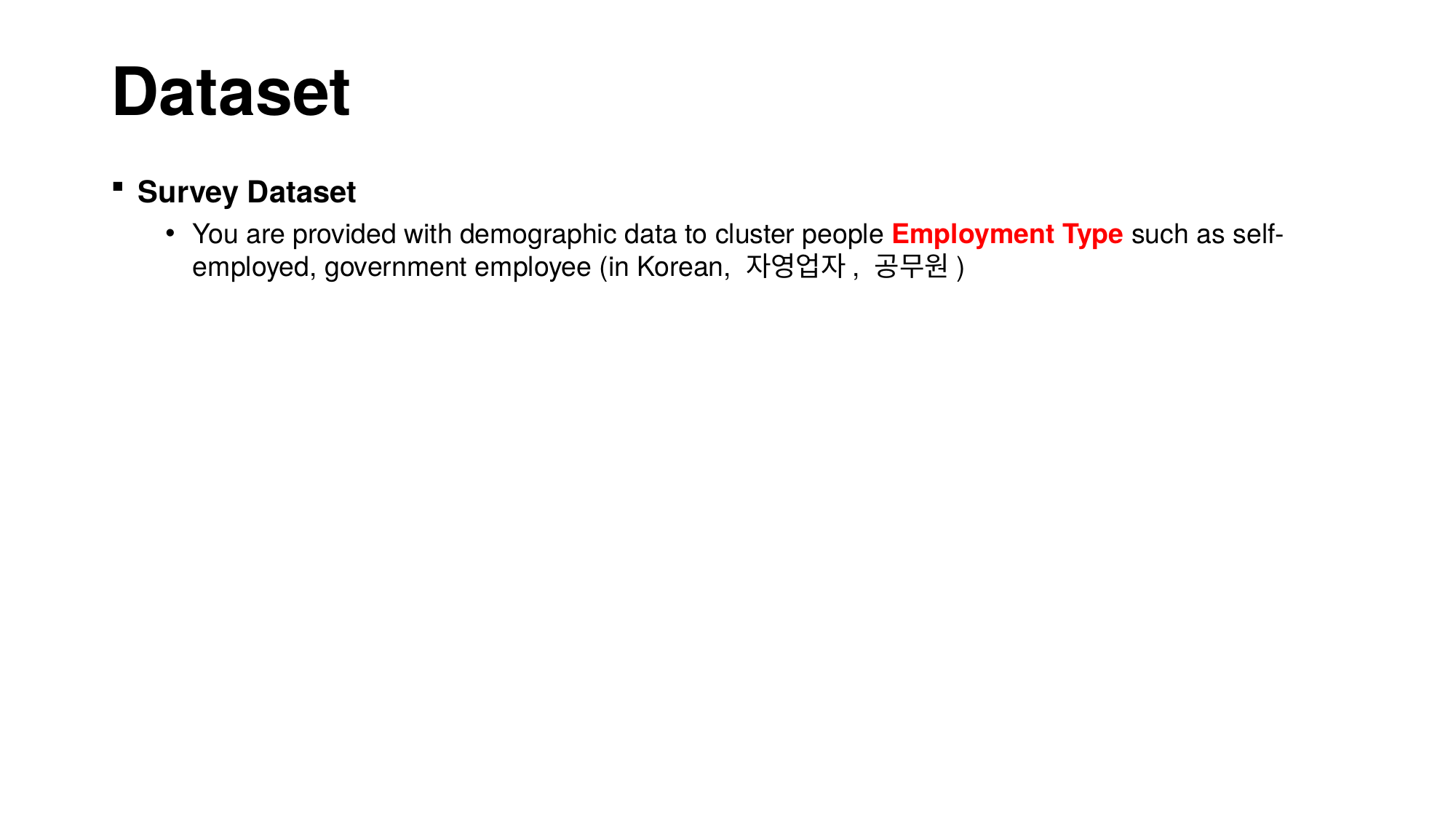

# Dataset
Survey Dataset
You are provided with demographic data to cluster people Employment Type such as self-employed, government employee (in Korean, 자영업자, 공무원)